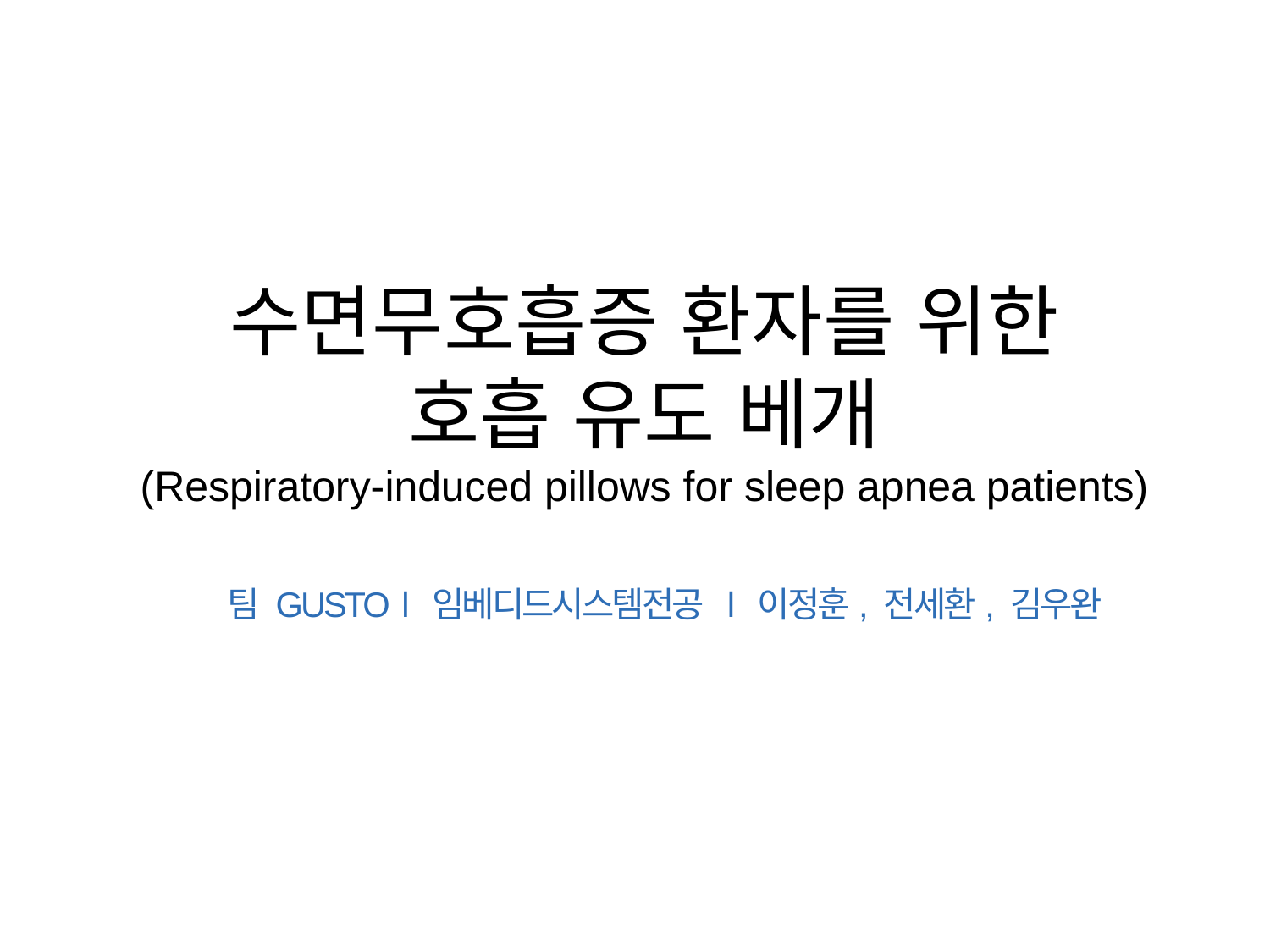

# 수면무호흡증 환자를 위한 호흡 유도 베개 (Respiratory-induced pillows for sleep apnea patients)
팀 GUSTO  l  임베디드시스템전공  l  이정훈, 전세환, 김우완